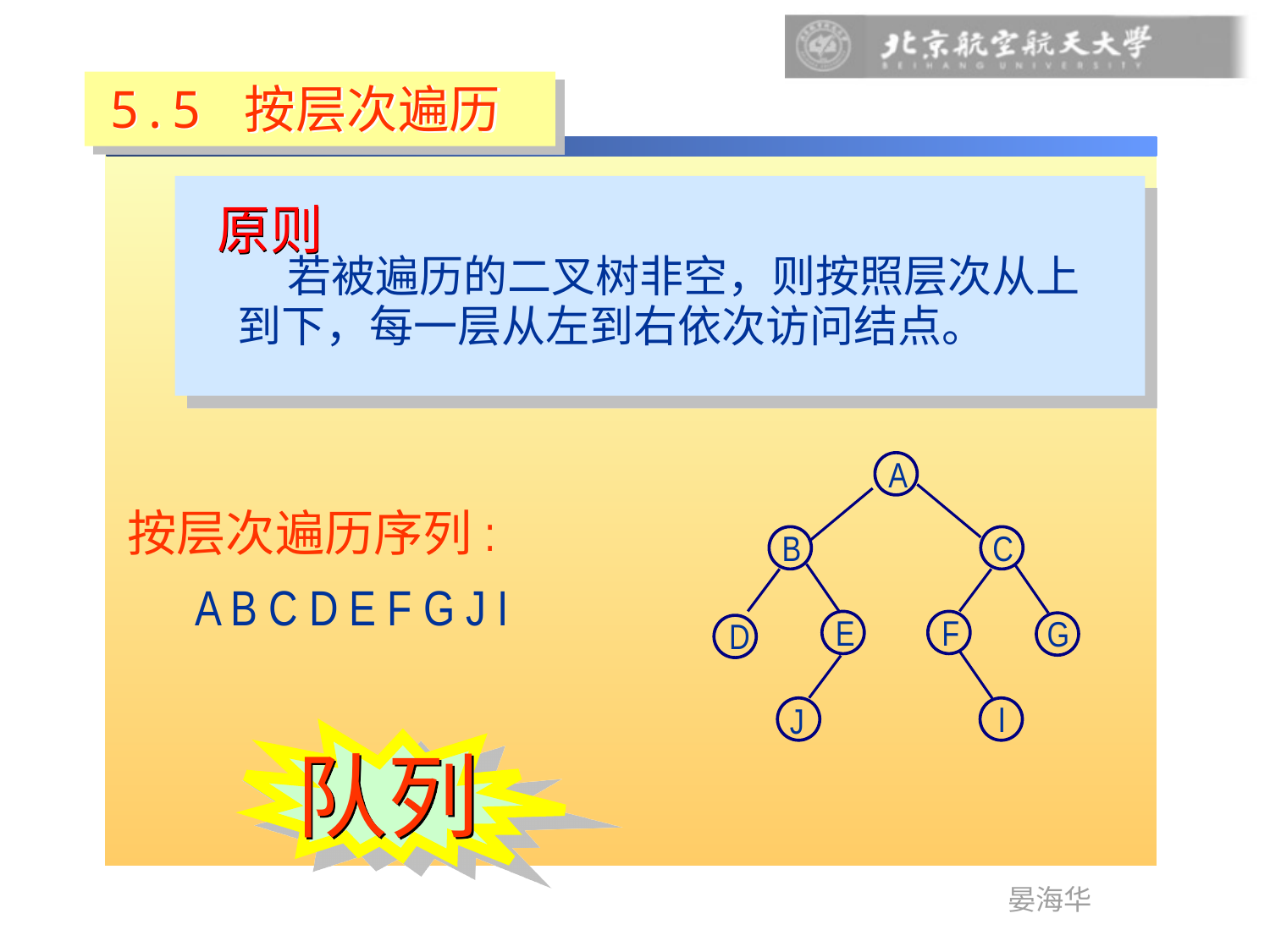

5.5 按层次遍历

原则
    若被遍历的二叉树非空，则按照层次从上到下，每一层从左到右依次访问结点。
A

B
C

E
F
G
D

I
J

按层次遍历序列:
      A B C D E F G J I

队列